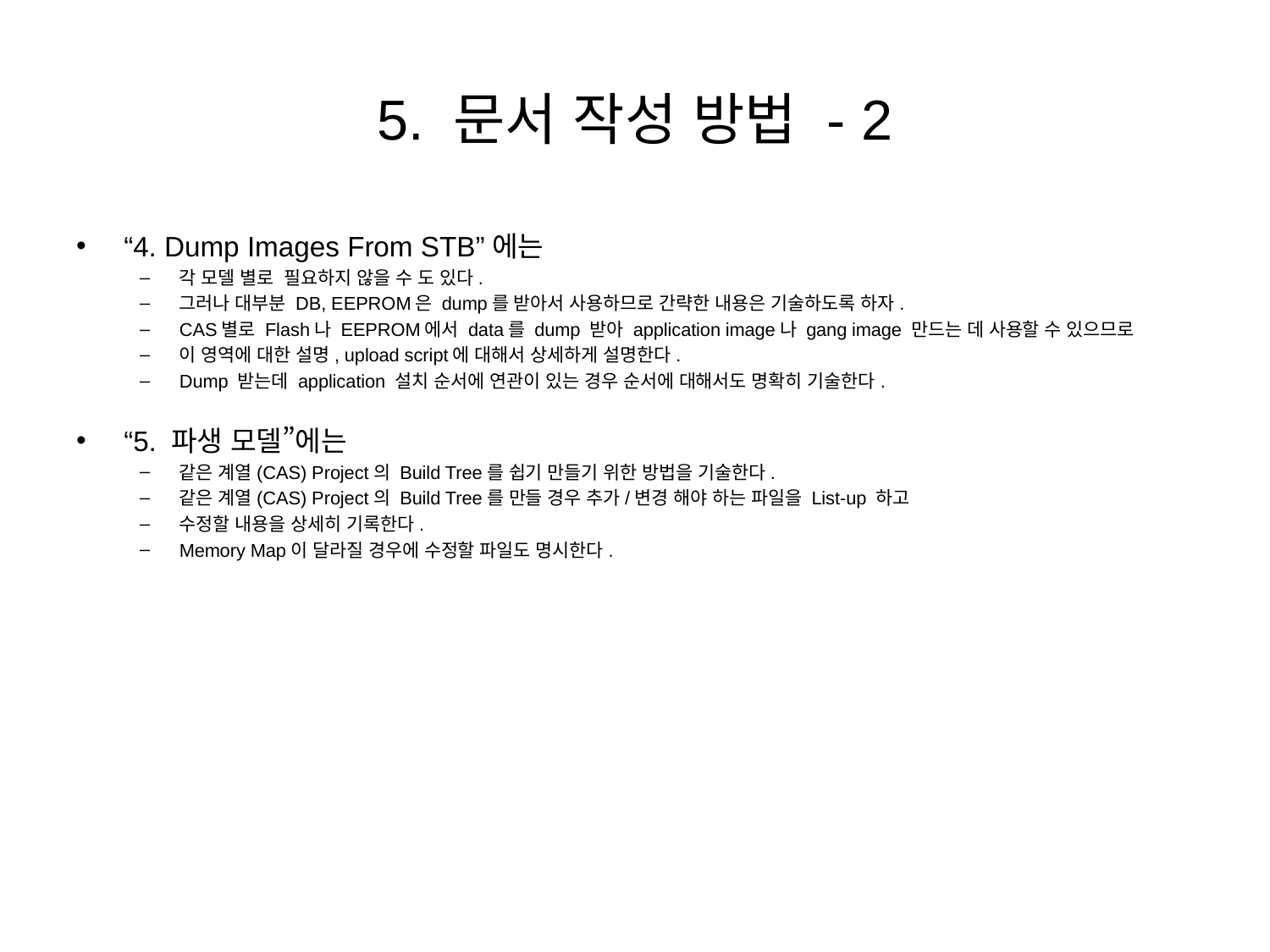

# 5. 문서 작성 방법 - 2
“4. Dump Images From STB”에는
각 모델 별로  필요하지 않을 수 도 있다.
그러나 대부분 DB, EEPROM은 dump를 받아서 사용하므로 간략한 내용은 기술하도록 하자.
CAS별로 Flash나 EEPROM에서 data를 dump 받아 application image나 gang image 만드는 데 사용할 수 있으므로
이 영역에 대한 설명, upload script에 대해서 상세하게 설명한다.
Dump 받는데 application 설치 순서에 연관이 있는 경우 순서에 대해서도 명확히 기술한다.

“5. 파생 모델”에는
같은 계열(CAS) Project의 Build Tree를 쉽기 만들기 위한 방법을 기술한다.
같은 계열(CAS) Project의 Build Tree를 만들 경우 추가/변경 해야 하는 파일을 List-up 하고
수정할 내용을 상세히 기록한다.
Memory Map이 달라질 경우에 수정할 파일도 명시한다.